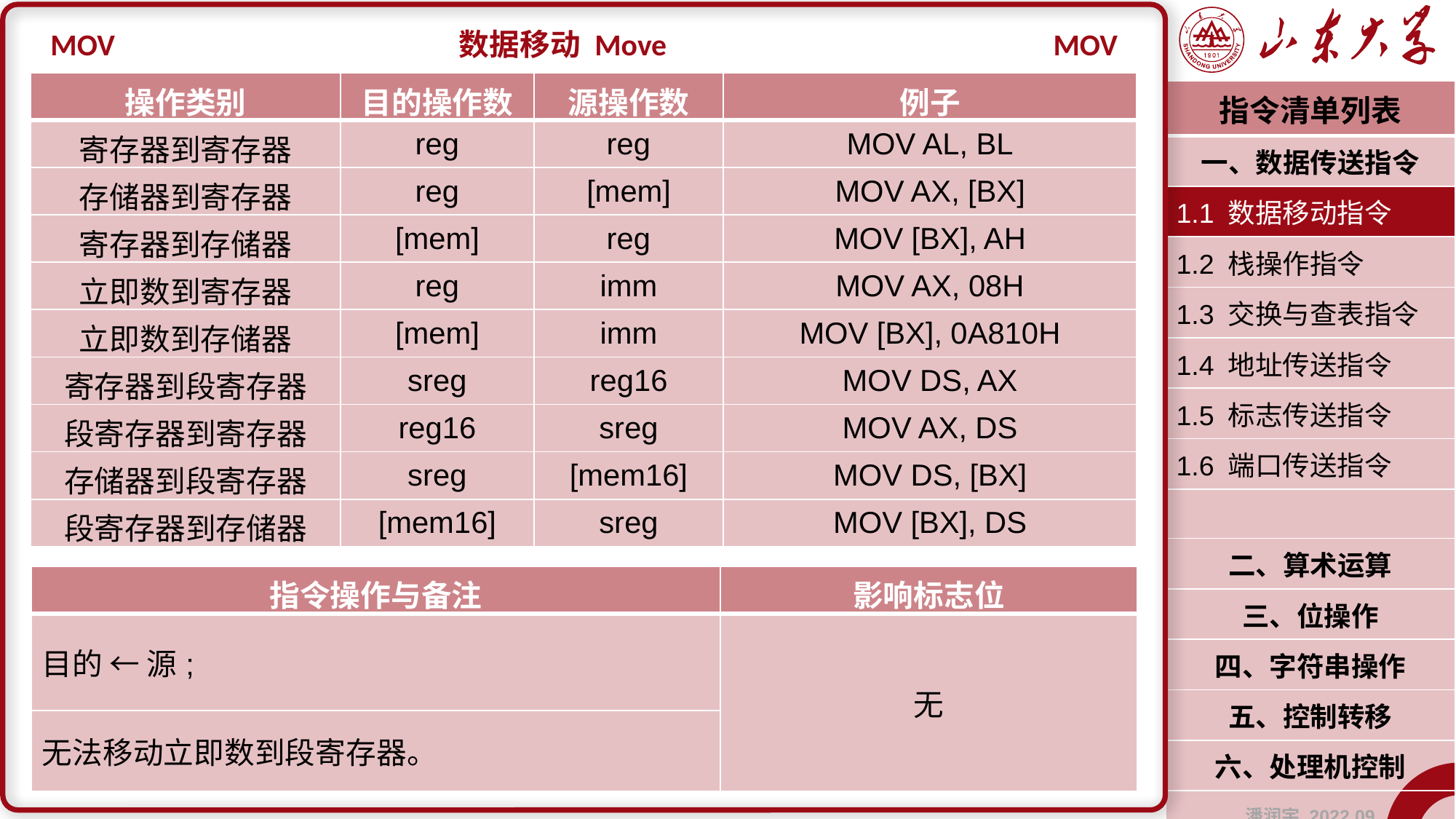

MOV
数据移动 Move
MOV
| 操作类别 | 目的操作数 | 源操作数 | 例子 |
| --- | --- | --- | --- |
| 寄存器到寄存器 | reg | reg | MOV AL, BL |
| 存储器到寄存器 | reg | [mem] | MOV AX, [BX] |
| 寄存器到存储器 | [mem] | reg | MOV [BX], AH |
| 立即数到寄存器 | reg | imm | MOV AX, 08H |
| 立即数到存储器 | [mem] | imm | MOV [BX], 0A810H |
| 寄存器到段寄存器 | sreg | reg16 | MOV DS, AX |
| 段寄存器到寄存器 | reg16 | sreg | MOV AX, DS |
| 存储器到段寄存器 | sreg | [mem16] | MOV DS, [BX] |
| 段寄存器到存储器 | [mem16] | sreg | MOV [BX], DS |
| 指令清单列表 |
| --- |
| 一、数据传送指令 |
| 1.1 数据移动指令 |
| 1.2 栈操作指令 |
| 1.3 交换与查表指令 |
| 1.4 地址传送指令 |
| 1.5 标志传送指令 |
| 1.6 端口传送指令 |
|  |
| 二、算术运算 |
| 三、位操作 |
| 四、字符串操作 |
| 五、控制转移 |
| 六、处理机控制 |
| 潘润宇 2022.09 |
| 指令操作与备注 | 影响标志位 |
| --- | --- |
| 目的 ← 源; | 无 |
| 无法移动立即数到段寄存器。 |  |